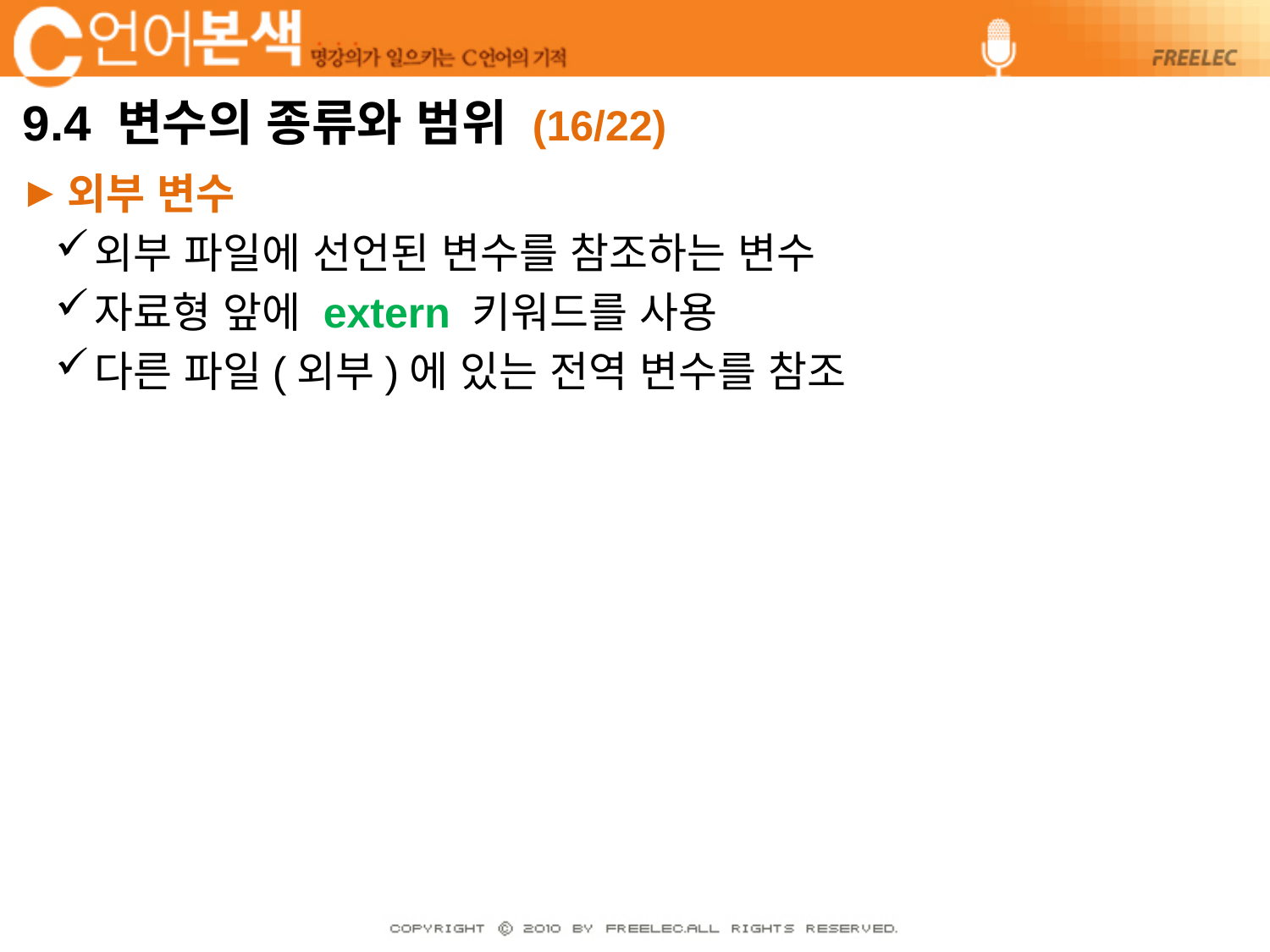

# 9.4 변수의 종류와 범위 (16/22)
외부 변수
외부 파일에 선언된 변수를 참조하는 변수
자료형 앞에 extern 키워드를 사용
다른 파일(외부)에 있는 전역 변수를 참조